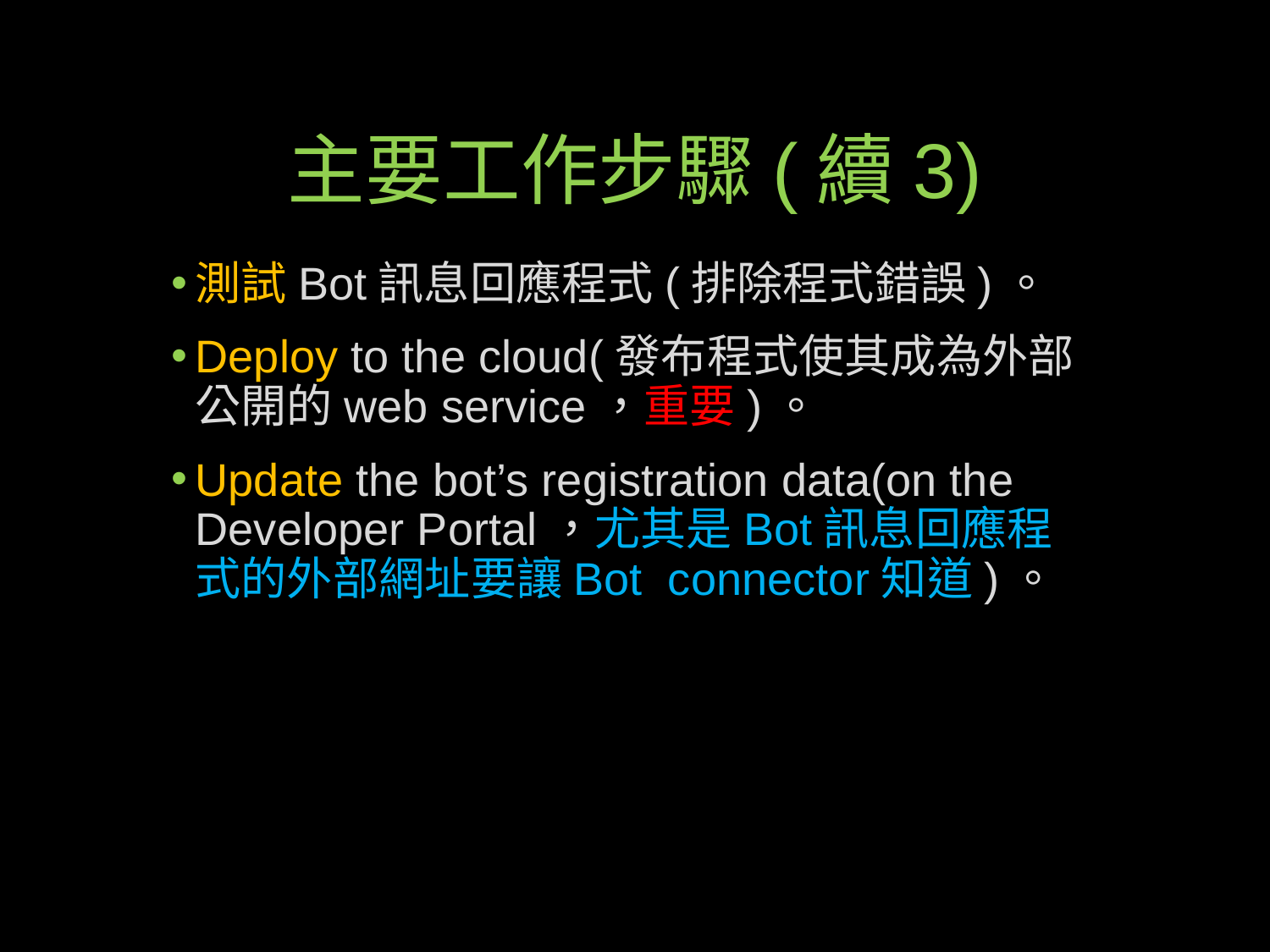

# 主要工作步驟(續3)
測試Bot訊息回應程式(排除程式錯誤)。
Deploy to the cloud(發布程式使其成為外部公開的web service，重要)。
Update the bot’s registration data(on the Developer Portal，尤其是Bot訊息回應程式的外部網址要讓Bot  connector知道)。